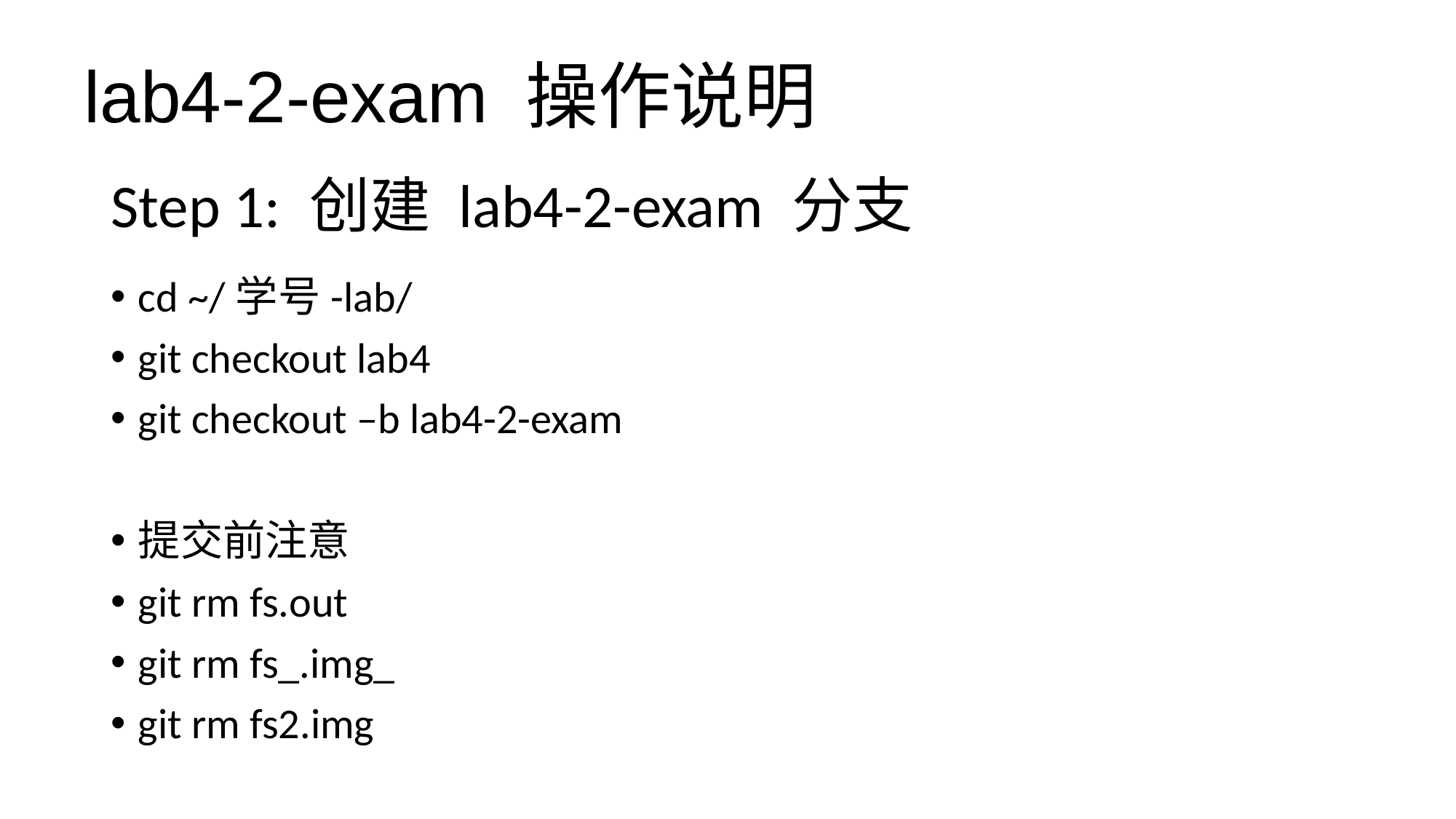

lab4-2-exam 操作说明
# Step 1: 创建 lab4-2-exam 分支
cd ~/学号-lab/
git checkout lab4
git checkout –b lab4-2-exam

提交前注意
git rm fs.out
git rm fs_.img_
git rm fs2.img